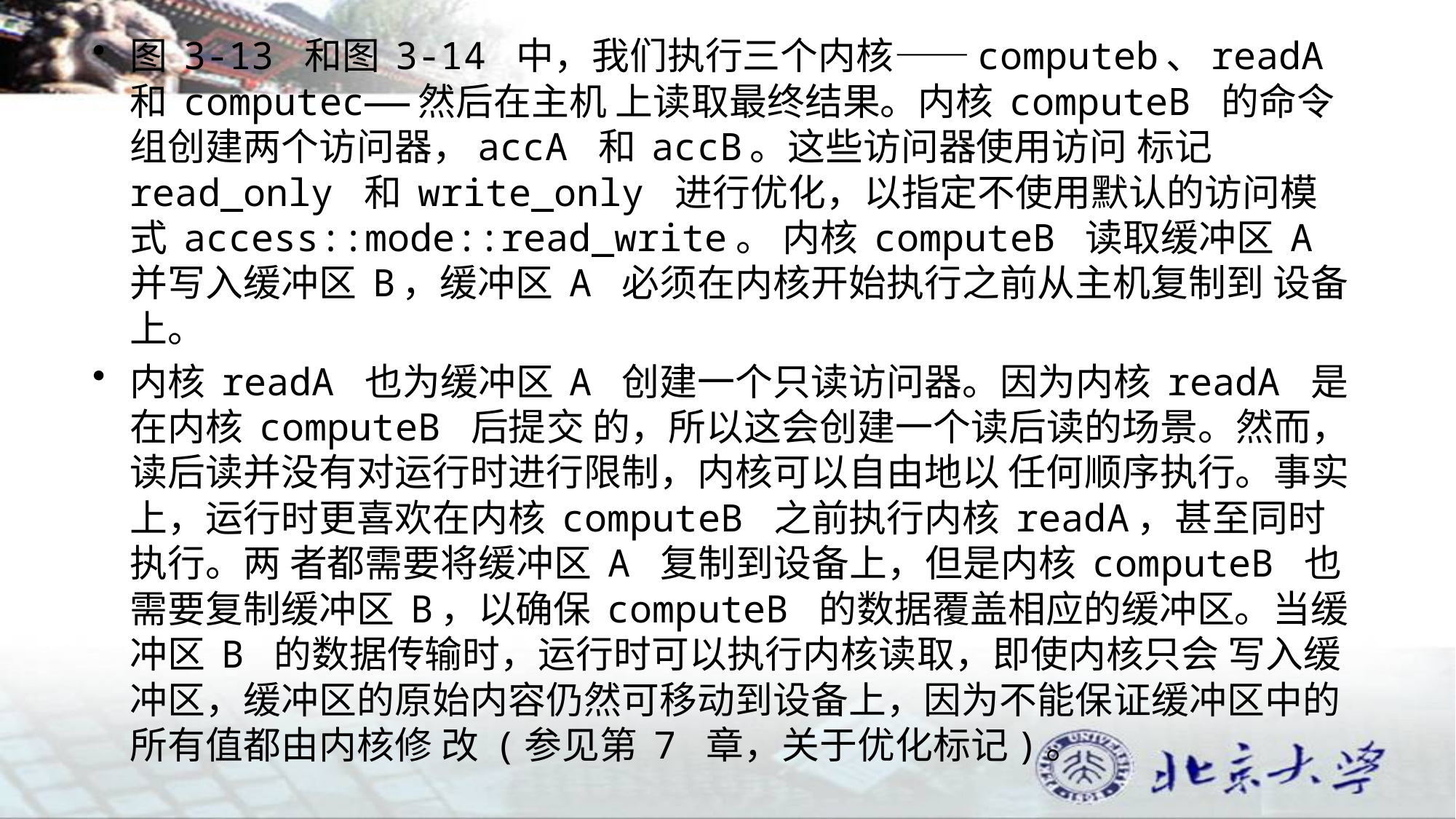

图 3-13 和图 3-14 中，我们执行三个内核——computeb、readA 和 computec——然后在主机 上读取最终结果。内核 computeB 的命令组创建两个访问器，accA 和 accB。这些访问器使用访问 标记 read_only 和 write_only 进行优化，以指定不使用默认的访问模式 access::mode::read_write。 内核 computeB 读取缓冲区 A 并写入缓冲区 B，缓冲区 A 必须在内核开始执行之前从主机复制到 设备上。
内核 readA 也为缓冲区 A 创建一个只读访问器。因为内核 readA 是在内核 computeB 后提交 的，所以这会创建一个读后读的场景。然而，读后读并没有对运行时进行限制，内核可以自由地以 任何顺序执行。事实上，运行时更喜欢在内核 computeB 之前执行内核 readA，甚至同时执行。两 者都需要将缓冲区 A 复制到设备上，但是内核 computeB 也需要复制缓冲区 B，以确保 computeB 的数据覆盖相应的缓冲区。当缓冲区 B 的数据传输时，运行时可以执行内核读取，即使内核只会 写入缓冲区，缓冲区的原始内容仍然可移动到设备上，因为不能保证缓冲区中的所有值都由内核修 改 (参见第 7 章，关于优化标记)。